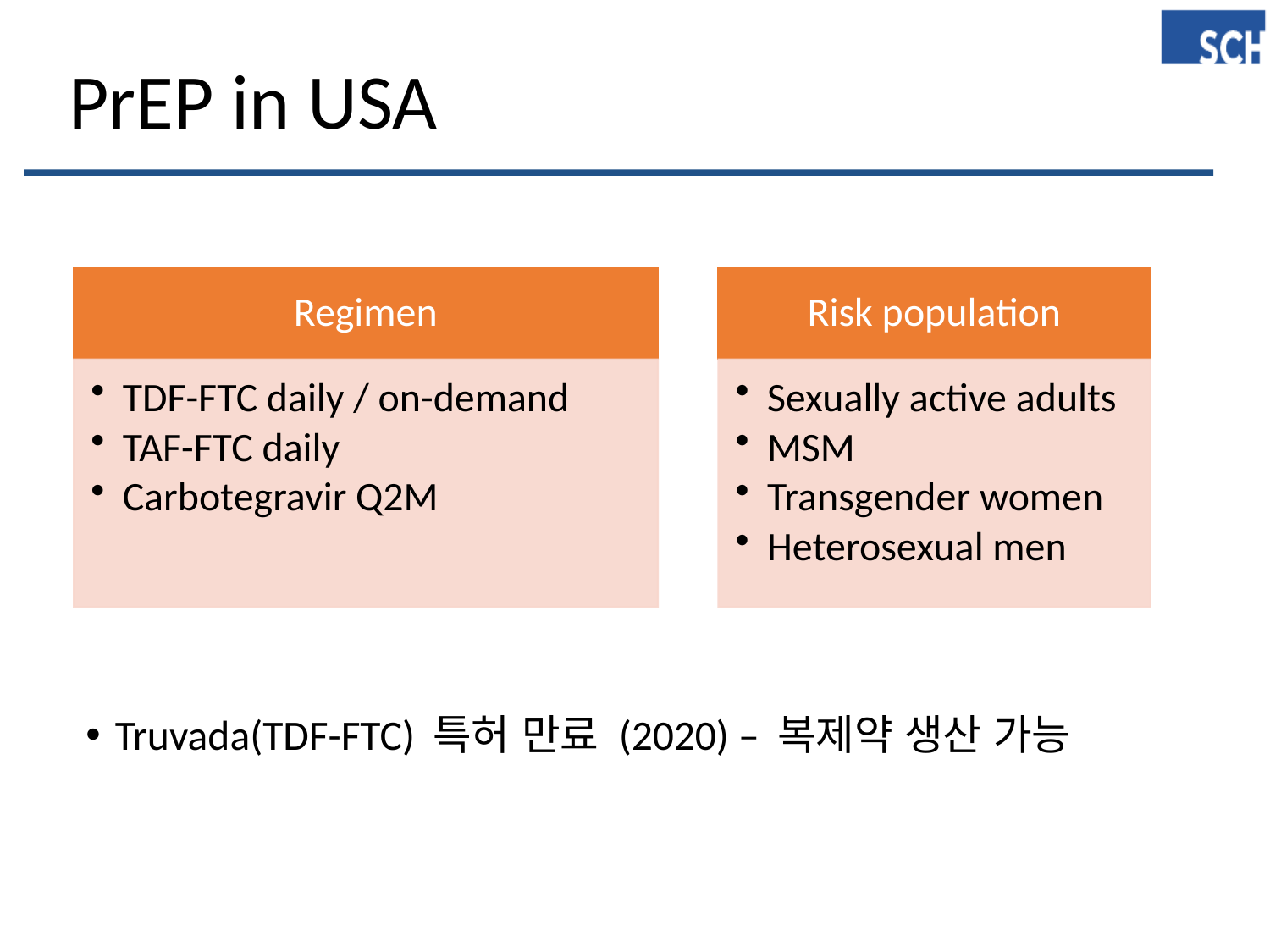

# PrEP in USA
Regimen
TDF-FTC daily / on-demand
TAF-FTC daily
Carbotegravir Q2M
Risk population
Sexually active adults
MSM
Transgender women
Heterosexual men
Truvada(TDF-FTC) 특허 만료 (2020) – 복제약 생산 가능